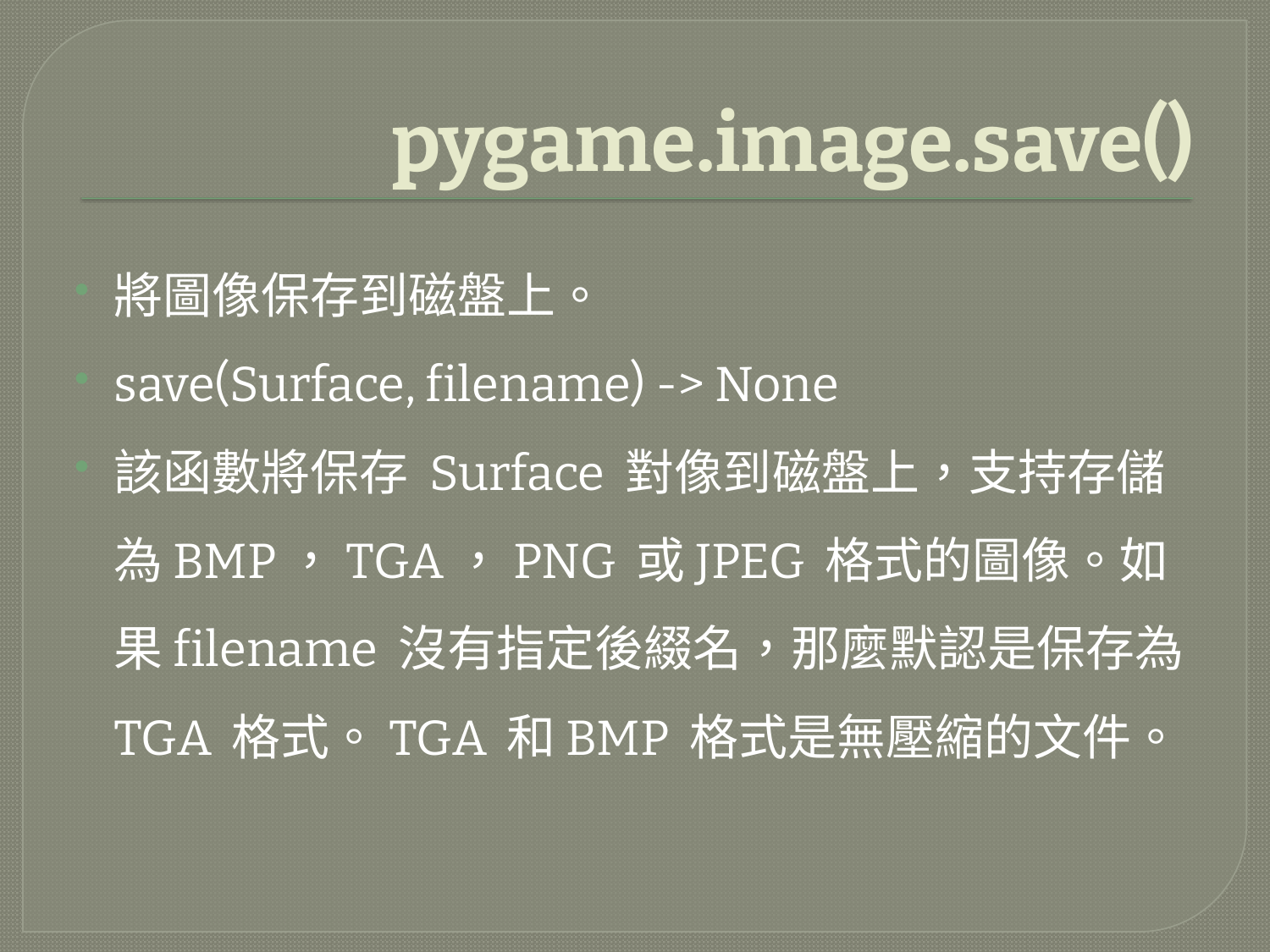

# pygame.image.save()
將圖像保存到磁盤上。
save(Surface, filename) -> None
該函數將保存 Surface 對像到磁盤上，支持存儲為BMP，TGA，PNG 或JPEG 格式的圖像。如果filename 沒有指定後綴名，那麼默認是保存為TGA 格式。TGA 和BMP 格式是無壓縮的文件。